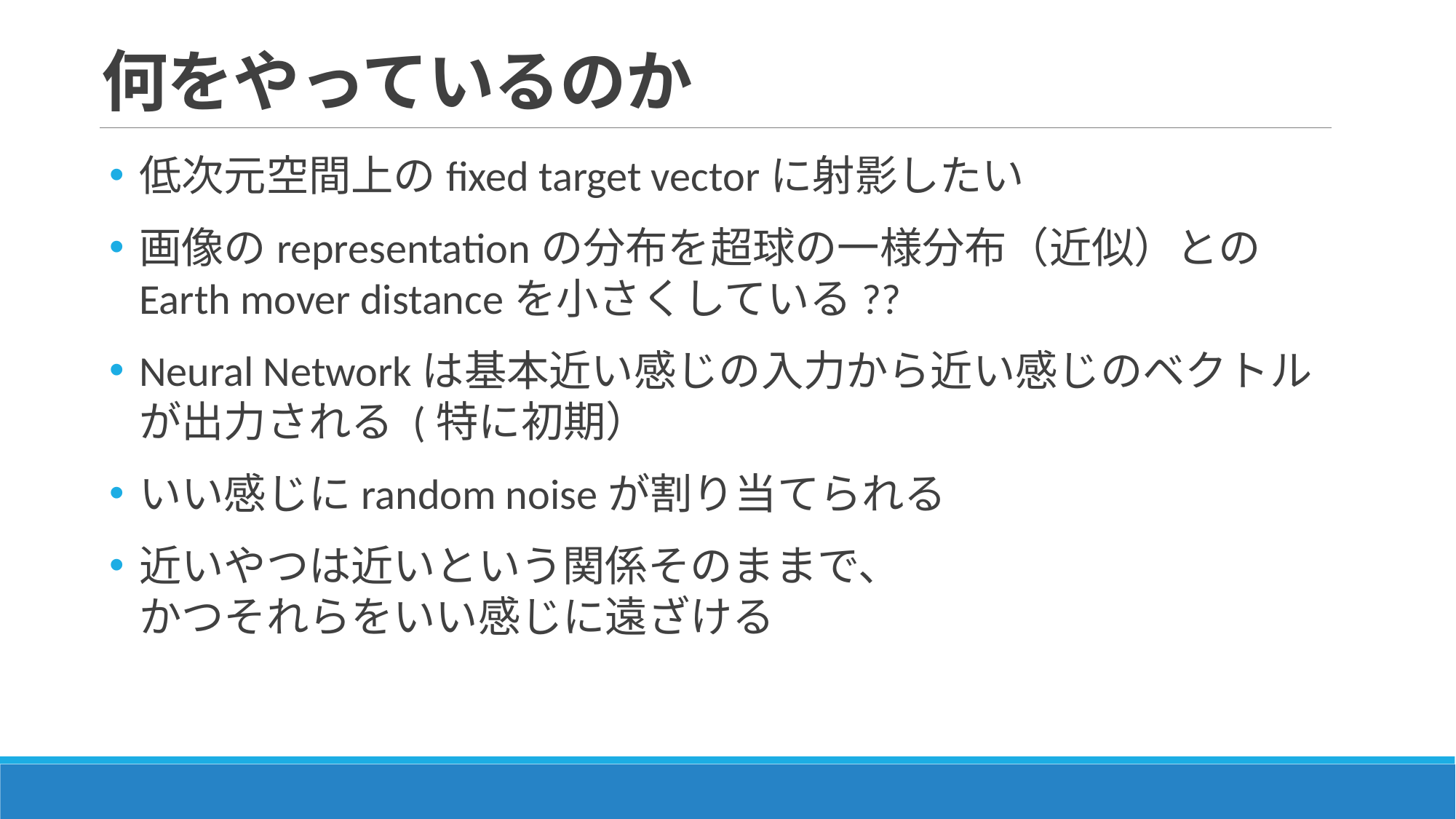

# 何をやっているのか
低次元空間上のfixed target vectorに射影したい
画像のrepresentationの分布を超球の一様分布（近似）との
Earth mover distanceを小さくしている??
Neural Networkは基本近い感じの入力から近い感じのベクトルが出力される (特に初期）
いい感じにrandom noiseが割り当てられる
近いやつは近いという関係そのままで、
かつそれらをいい感じに遠ざける